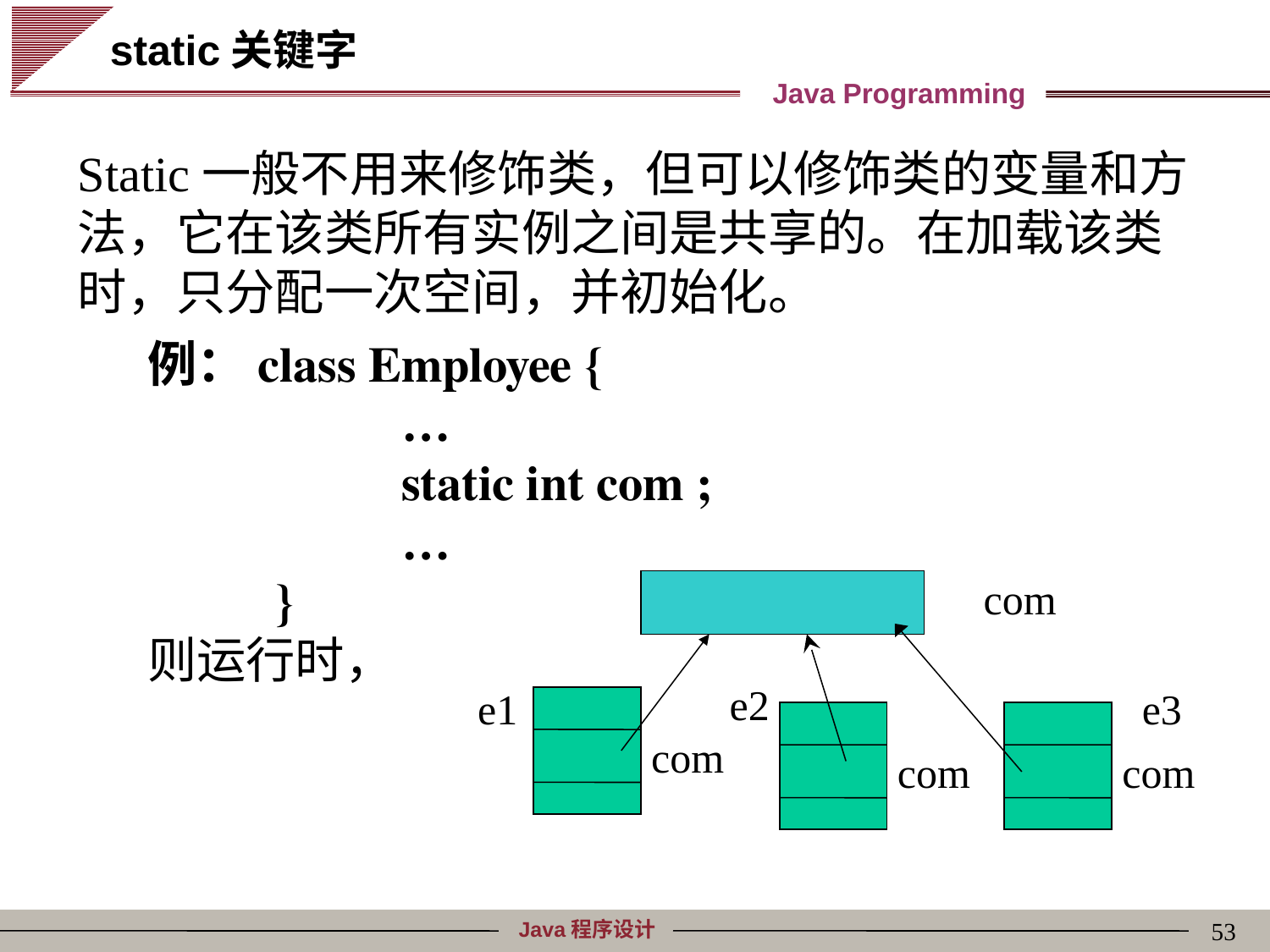

# static关键字
Static一般不用来修饰类，但可以修饰类的变量和方法，它在该类所有实例之间是共享的。在加载该类时，只分配一次空间，并初始化。
例：class Employee {
		…
		static int com ;
		…
	}
则运行时，
com

e2
e1
e3

com

com
com